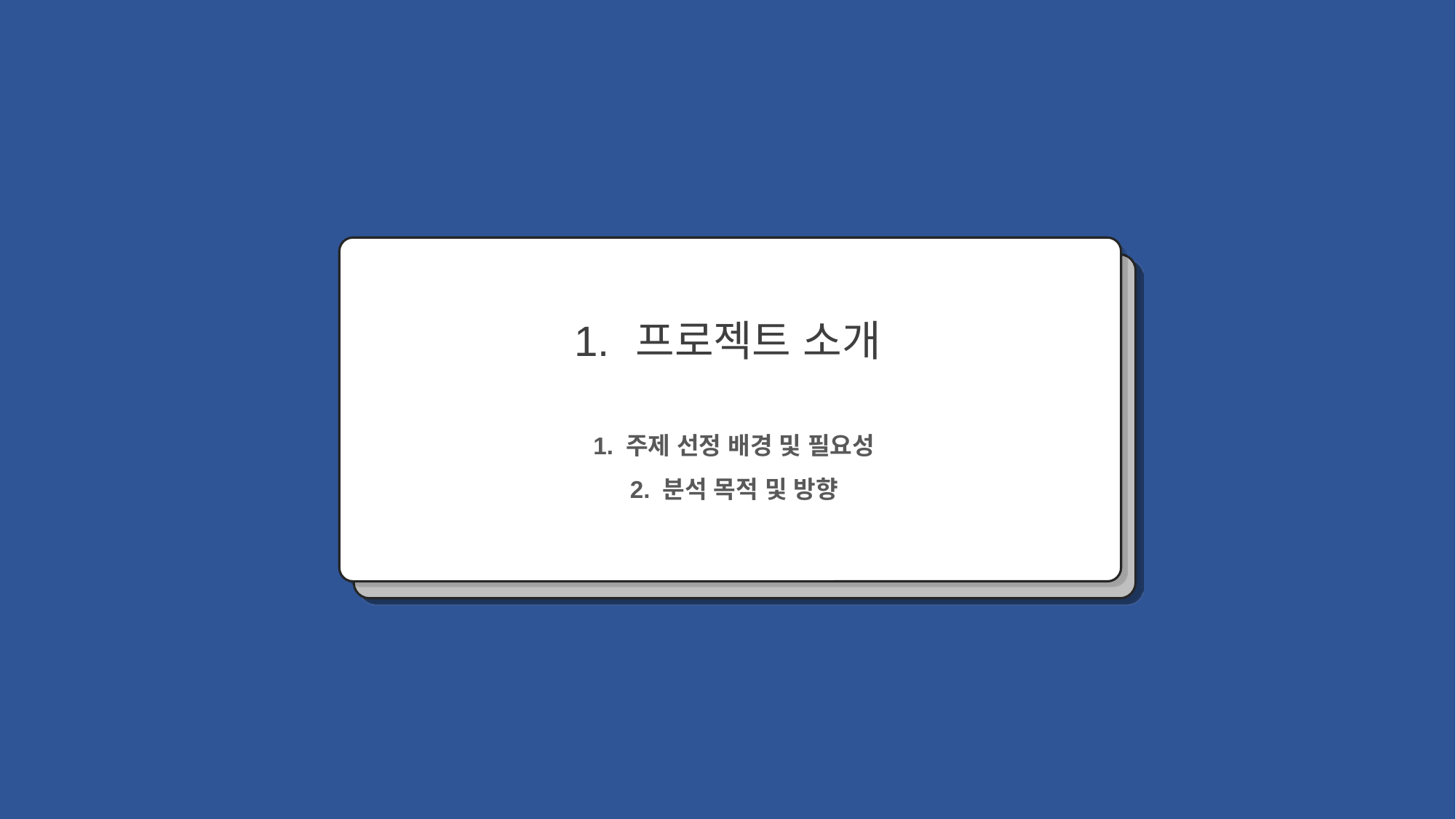

프로젝트 소개

1. 주제 선정 배경 및 필요성
2. 분석 목적 및 방향